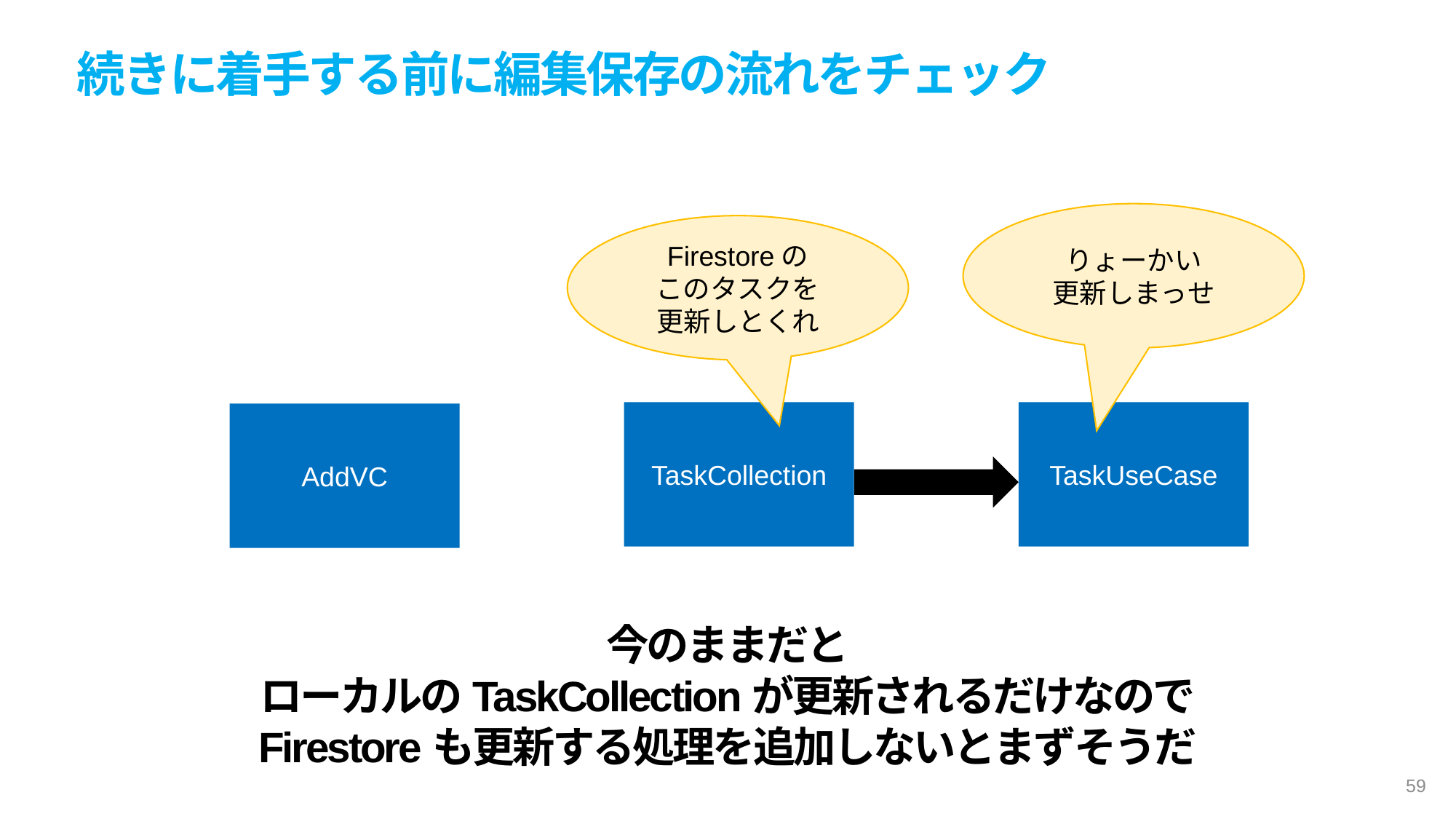

続きに着手する前に編集保存の流れをチェック
りょーかい
更新しまっせ
Firestoreの
このタスクを
更新しとくれ
TaskCollection
TaskUseCase
AddVC

今のままだと
ローカルのTaskCollectionが更新されるだけなので
Firestoreも更新する処理を追加しないとまずそうだ
59